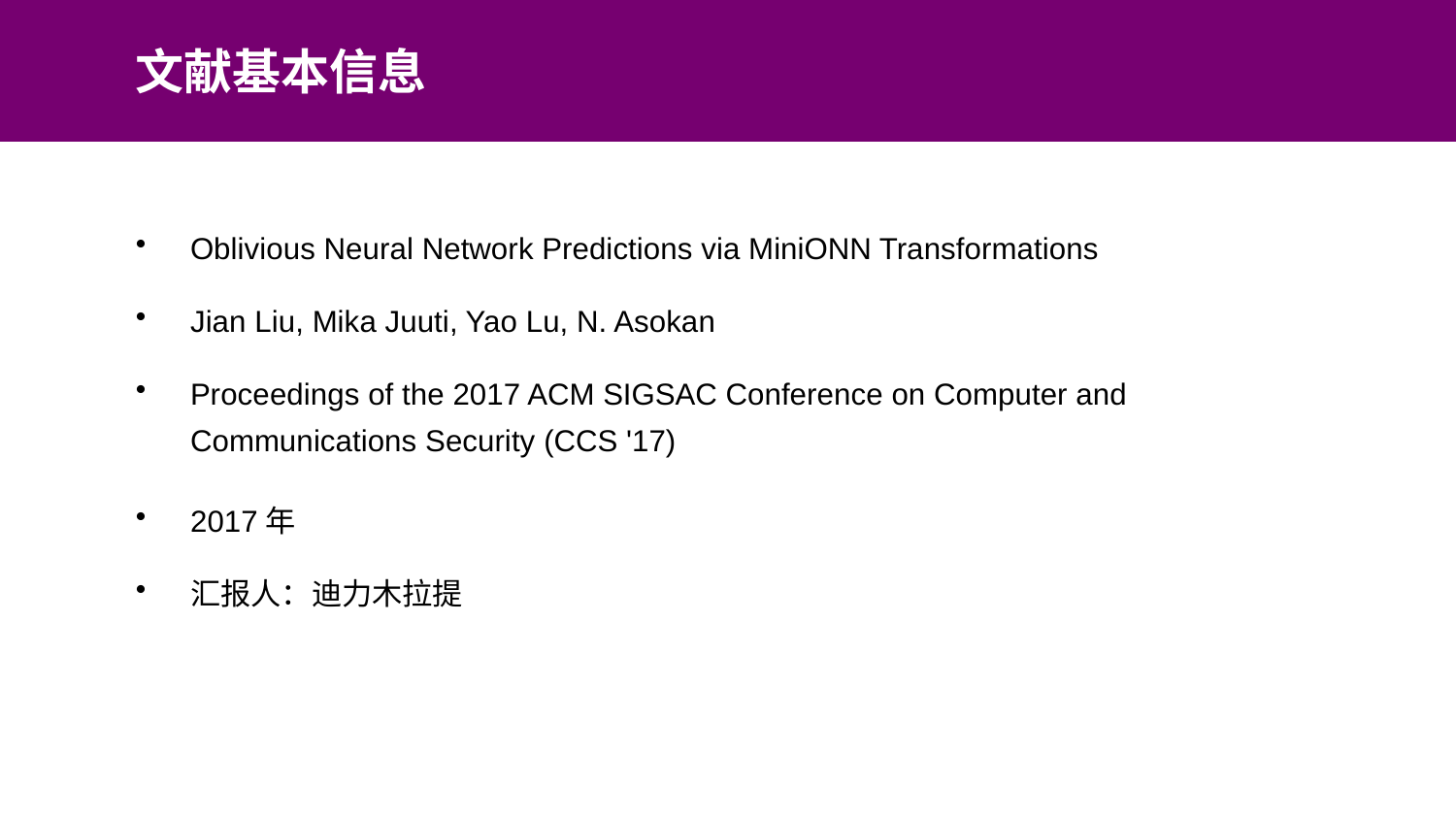

文献基本信息
Oblivious Neural Network Predictions via MiniONN Transformations
Jian Liu, Mika Juuti, Yao Lu, N. Asokan
Proceedings of the 2017 ACM SIGSAC Conference on Computer and Communications Security (CCS '17)
2017年
汇报人：迪力木拉提